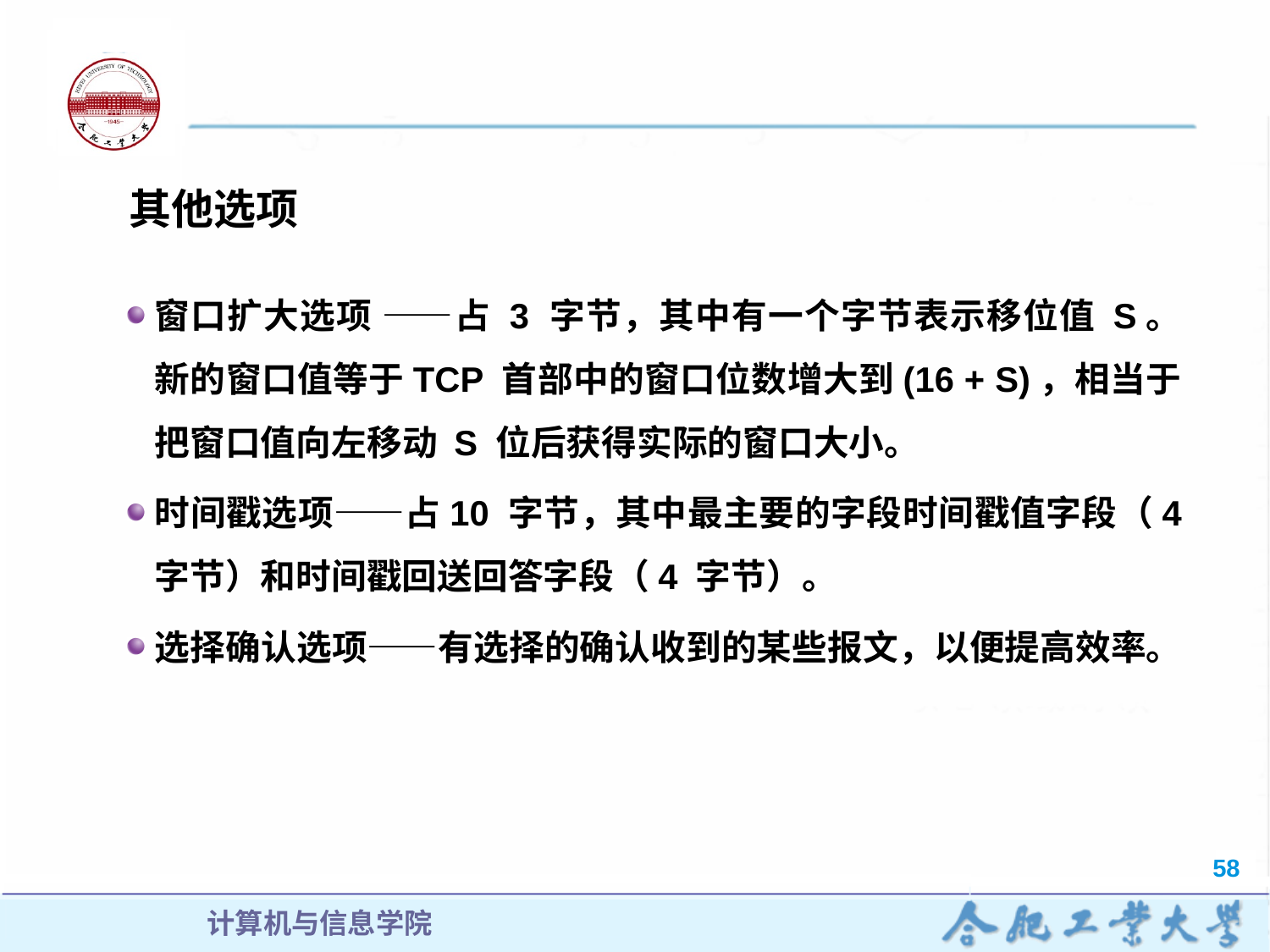

其他选项
窗口扩大选项 ——占 3 字节，其中有一个字节表示移位值 S。新的窗口值等于TCP 首部中的窗口位数增大到(16 + S)，相当于把窗口值向左移动 S 位后获得实际的窗口大小。
时间戳选项——占10 字节，其中最主要的字段时间戳值字段（4 字节）和时间戳回送回答字段（4 字节）。
选择确认选项——有选择的确认收到的某些报文，以便提高效率。